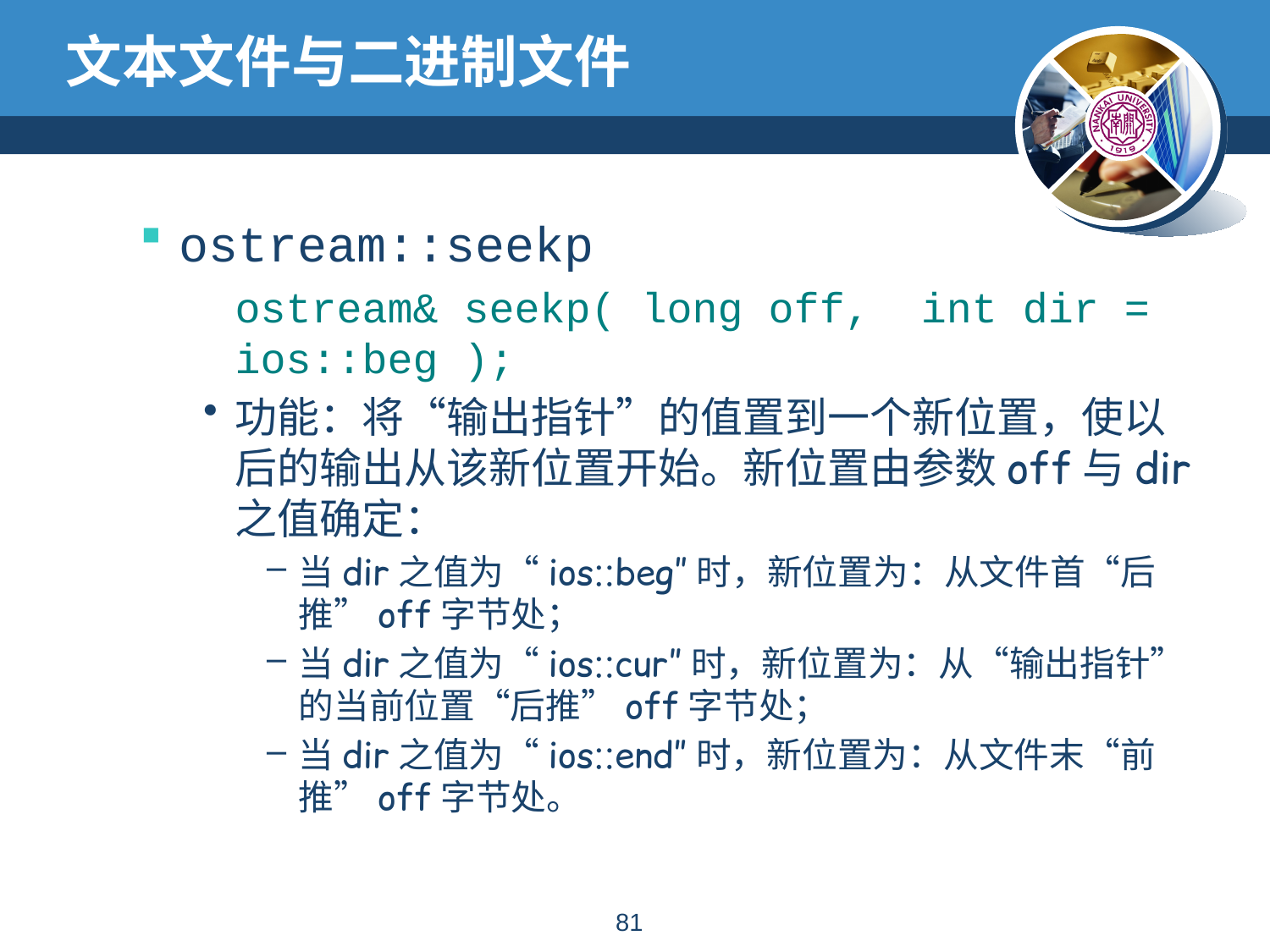

# 文本文件与二进制文件
ostream::seekp
	ostream& seekp( long off,  int dir = ios::beg );
功能：将“输出指针”的值置到一个新位置，使以后的输出从该新位置开始。新位置由参数off与dir之值确定：
当dir之值为“ios::beg”时，新位置为：从文件首“后推”off字节处；
当dir之值为“ios::cur”时，新位置为：从“输出指针”的当前位置“后推”off字节处；
当dir之值为“ios::end”时，新位置为：从文件末“前推”off字节处。
81